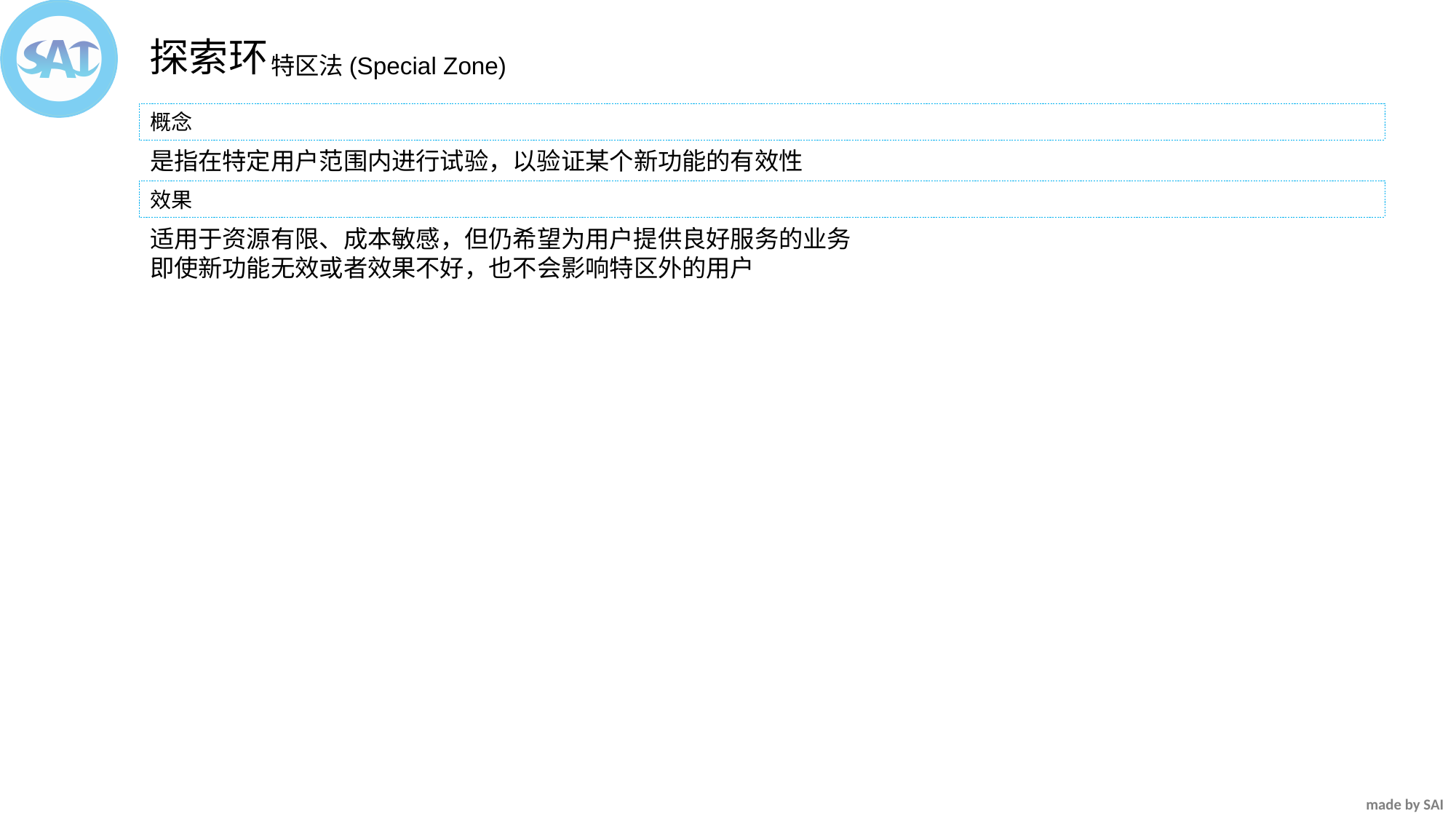

探索环
特区法(Special Zone)
概念
是指在特定用户范围内进行试验，以验证某个新功能的有效性
效果
适用于资源有限、成本敏感，但仍希望为用户提供良好服务的业务
即使新功能无效或者效果不好，也不会影响特区外的用户